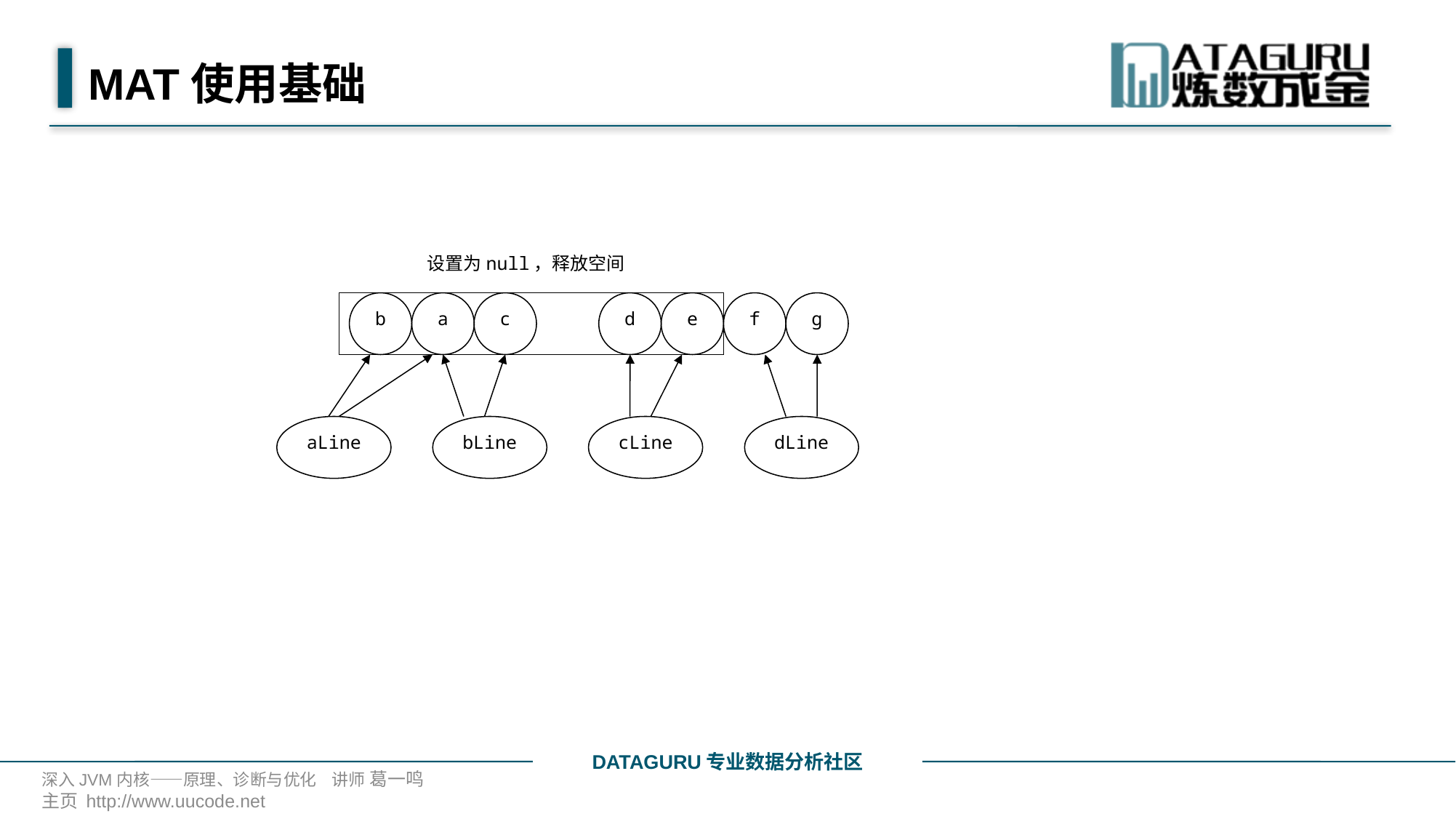

# MAT使用基础

设置为null，释放空间

b
a
c
d
e
f
g

aLine
bLine
cLine
dLine